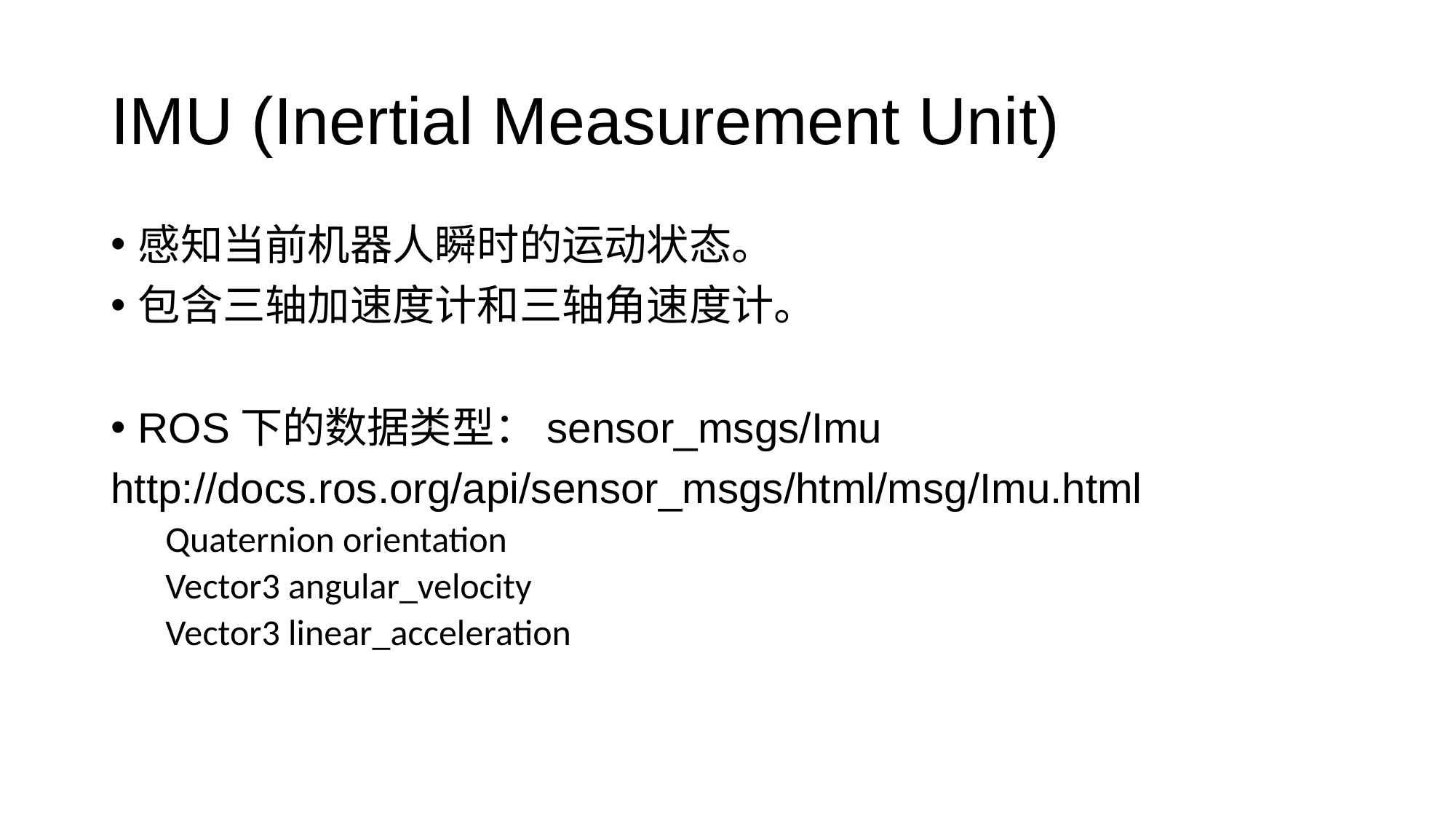

# IMU (Inertial Measurement Unit)
感知当前机器人瞬时的运动状态。
包含三轴加速度计和三轴角速度计。

ROS下的数据类型：sensor_msgs/Imu
http://docs.ros.org/api/sensor_msgs/html/msg/Imu.html
Quaternion orientation
Vector3 angular_velocity
Vector3 linear_acceleration